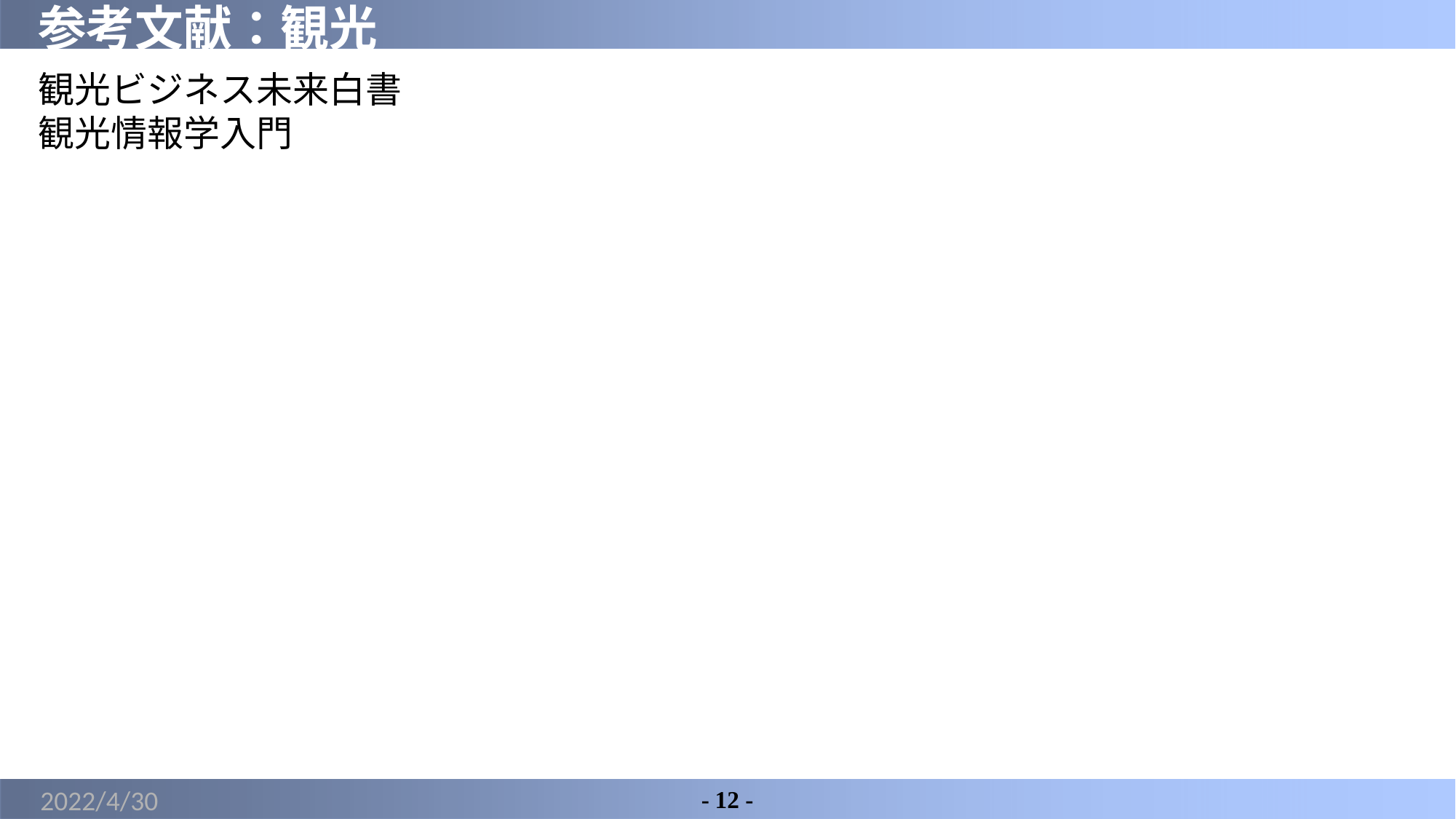

# 参考文献：観光
観光ビジネス未来白書
観光情報学入門
2022/4/30
- 12 -